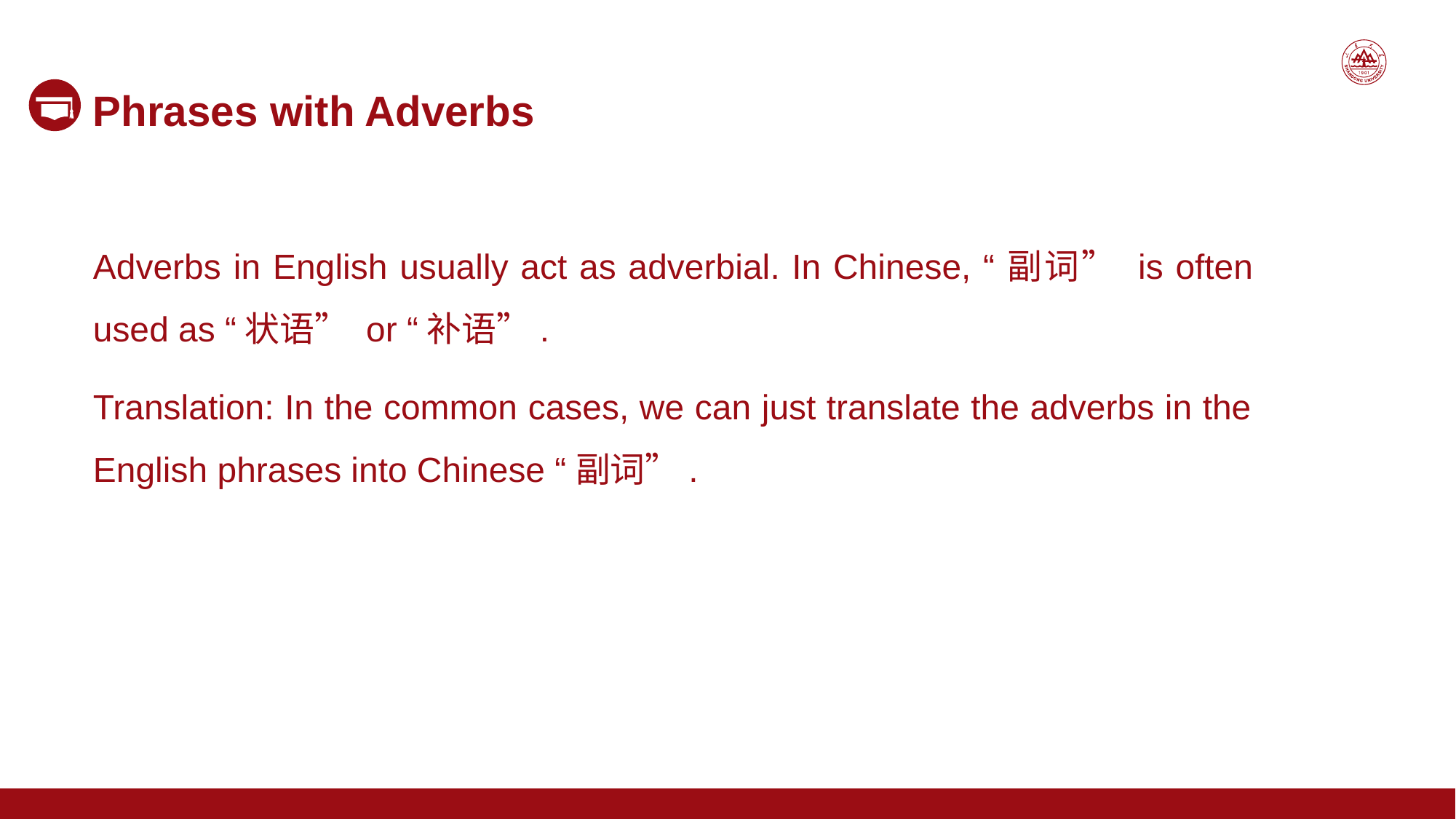

Phrases with Adverbs
Adverbs in English usually act as adverbial. In Chinese, “副词” is often used as “状语” or “补语”.
Translation: In the common cases, we can just translate the adverbs in the English phrases into Chinese “副词”.